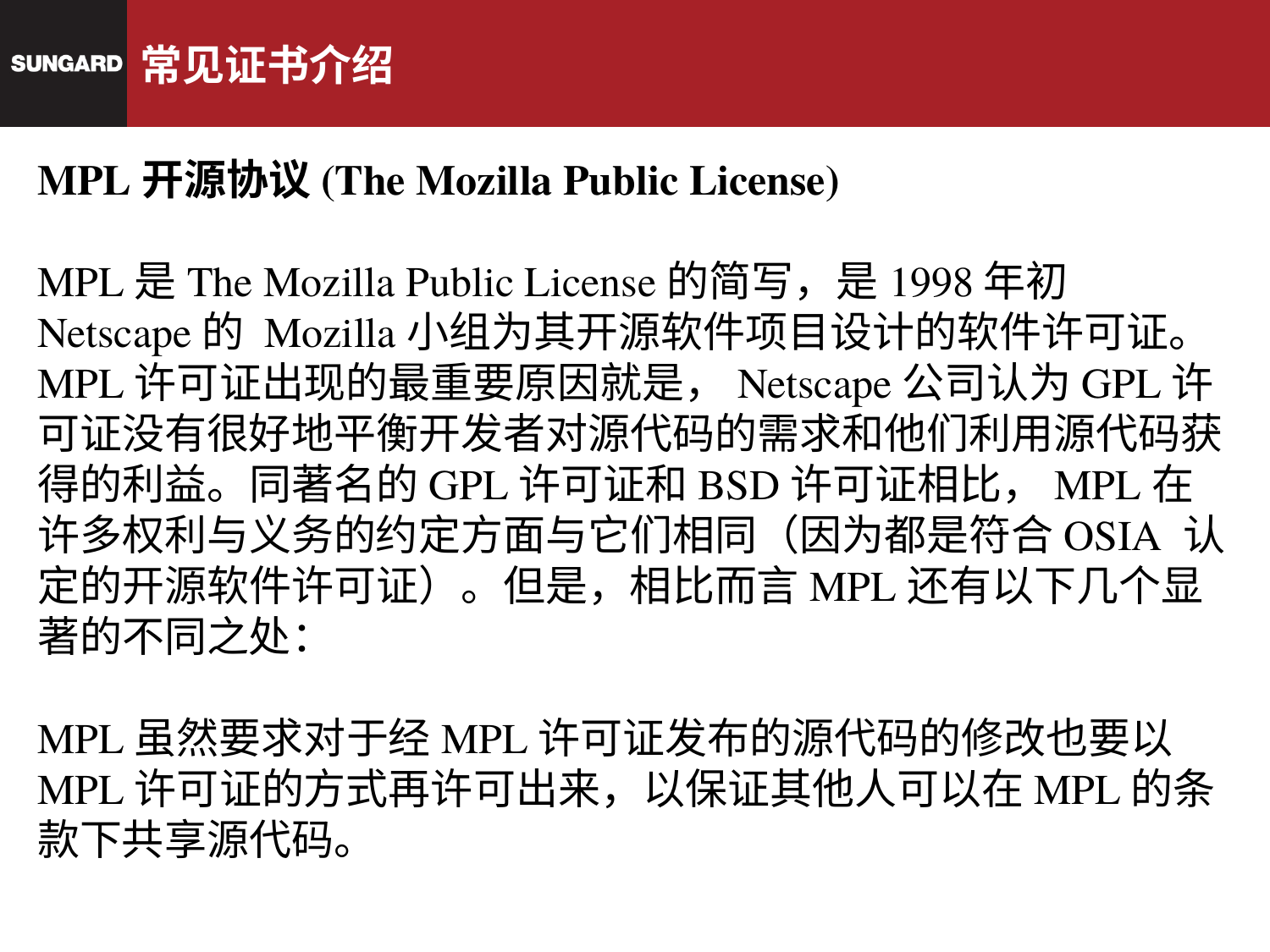

# 常见证书介绍
MPL开源协议(The Mozilla Public License)

MPL是The Mozilla Public License的简写，是1998年初Netscape的 Mozilla小组为其开源软件项目设计的软件许可证。MPL许可证出现的最重要原因就是，Netscape公司认为GPL许可证没有很好地平衡开发者对源代码的需求和他们利用源代码获得的利益。同著名的GPL许可证和BSD许可证相比，MPL在许多权利与义务的约定方面与它们相同（因为都是符合OSIA 认定的开源软件许可证）。但是，相比而言MPL还有以下几个显著的不同之处：

MPL虽然要求对于经MPL许可证发布的源代码的修改也要以MPL许可证的方式再许可出来，以保证其他人可以在MPL的条款下共享源代码。